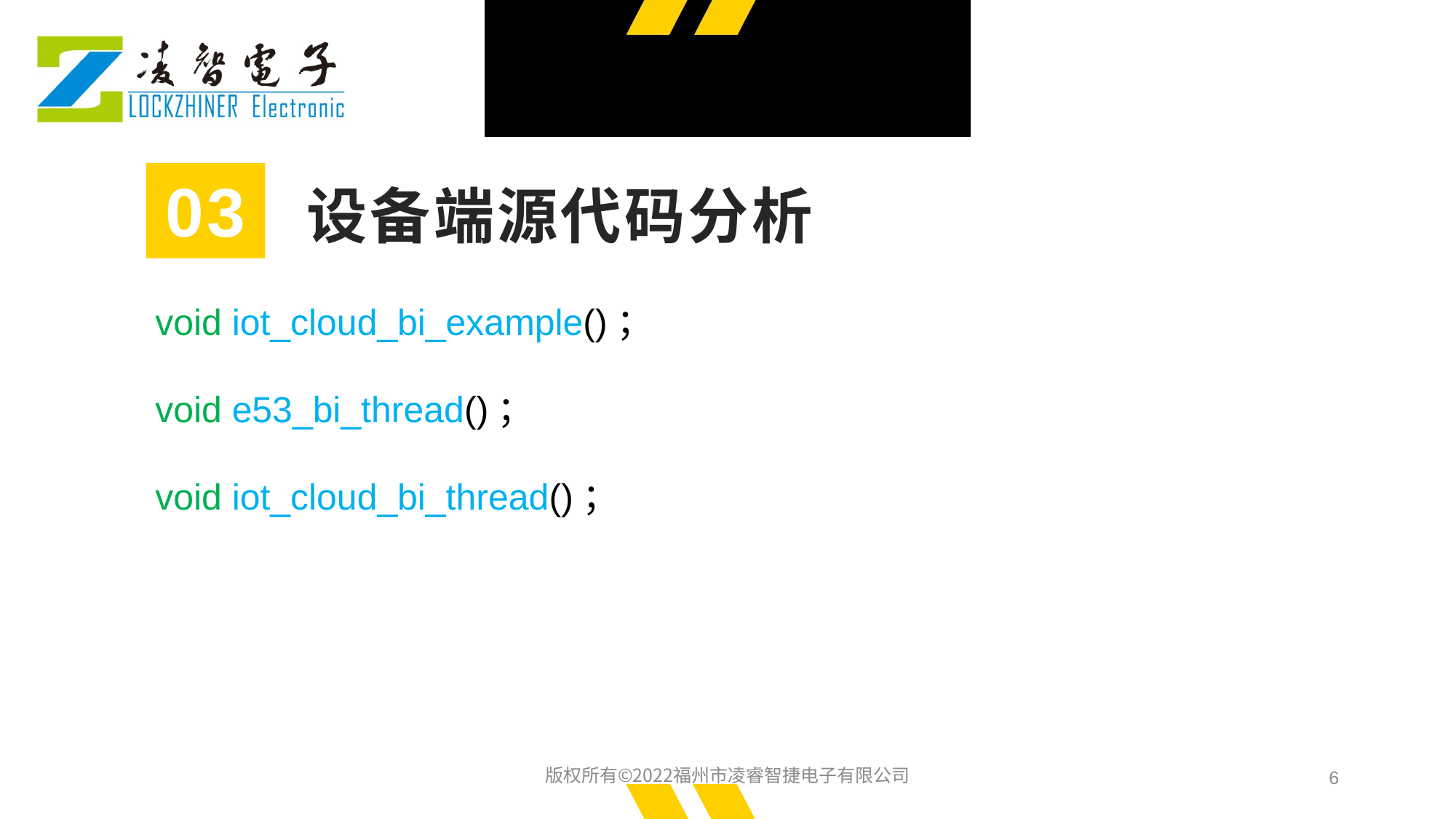

03
设备端源代码分析
void iot_cloud_bi_example()；

void e53_bi_thread()；

void iot_cloud_bi_thread()；
版权所有©2022福州市凌睿智捷电子有限公司
6